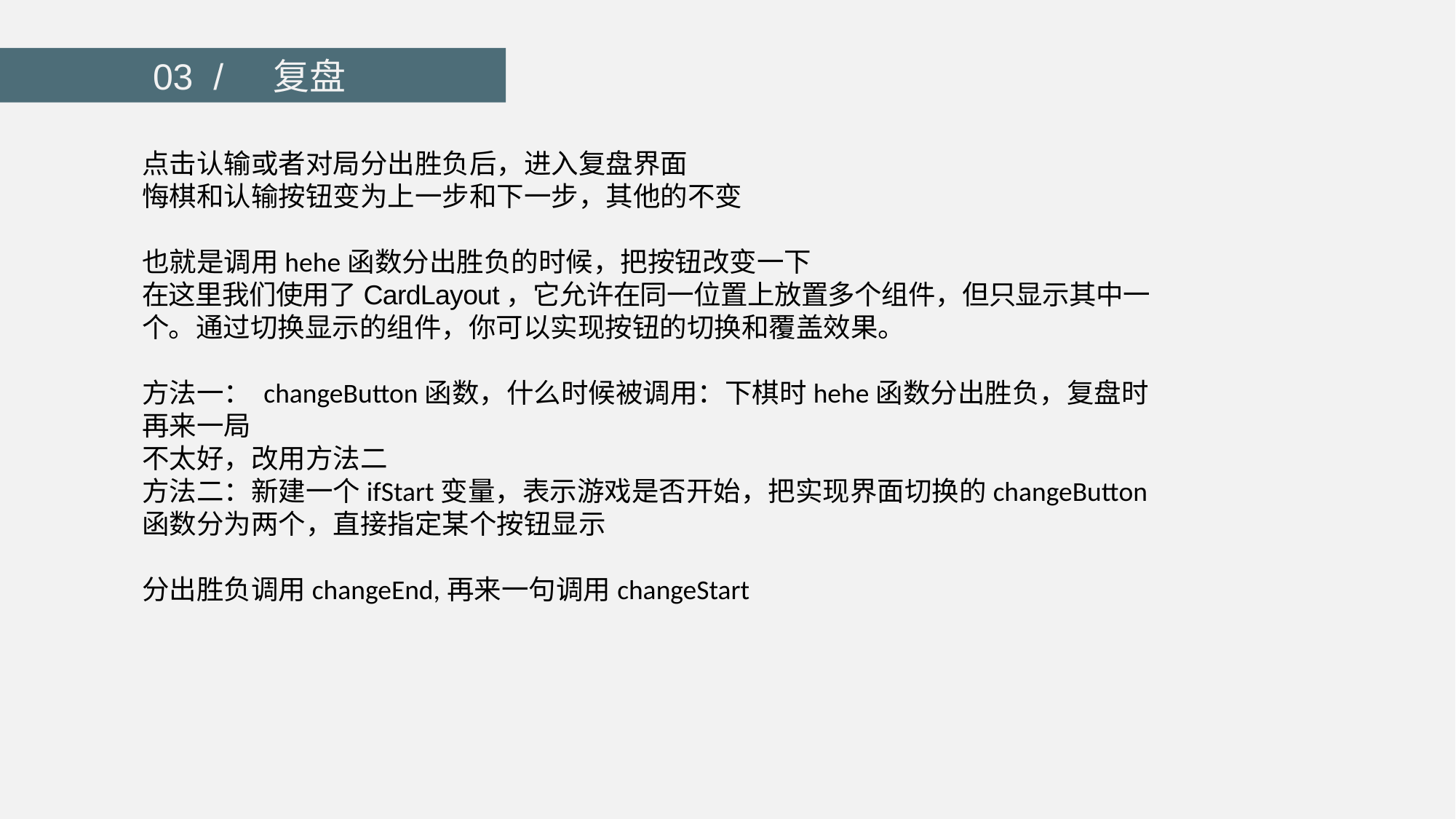

03  /    复盘
点击认输或者对局分出胜负后，进入复盘界面
悔棋和认输按钮变为上一步和下一步，其他的不变

也就是调用hehe函数分出胜负的时候，把按钮改变一下
在这里我们使用了CardLayout，它允许在同一位置上放置多个组件，但只显示其中一个。通过切换显示的组件，你可以实现按钮的切换和覆盖效果。

方法一： changeButton函数，什么时候被调用：下棋时hehe函数分出胜负，复盘时再来一局
不太好，改用方法二
方法二：新建一个ifStart变量，表示游戏是否开始，把实现界面切换的changeButton函数分为两个，直接指定某个按钮显示

分出胜负调用changeEnd,再来一句调用changeStart